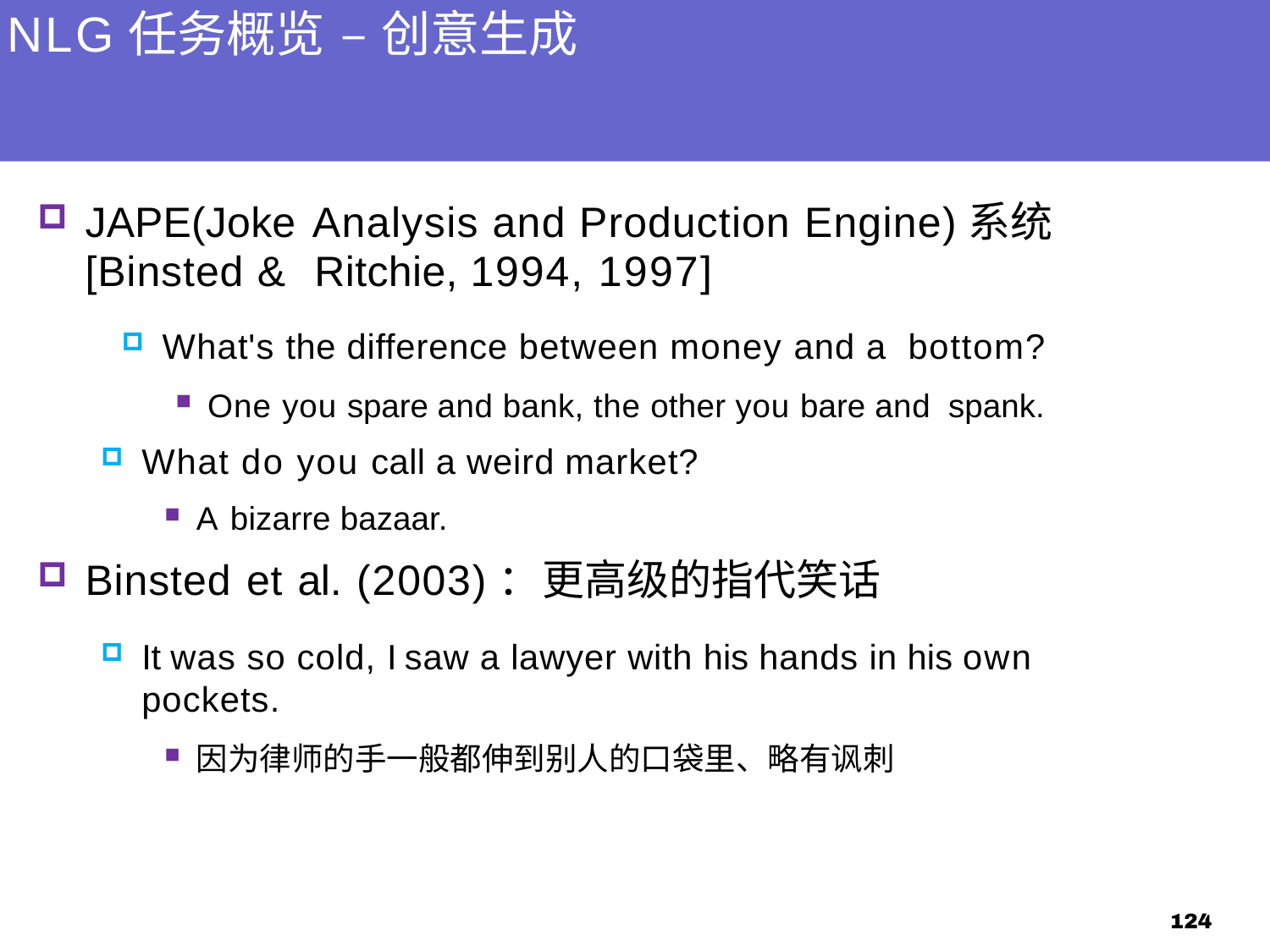

# NLG任务概览 – 创意生成
生成双关、笑话，示例：
JAPE(Joke Analysis and Production Engine)系统 [Binsted & Ritchie, 1994, 1997]
What's the difference between money and a  bottom?
One you spare and bank, the other you bare and spank.
What do you call a weird market?
A bizarre bazaar.
Binsted et al. (2003)：更高级的指代笑话
It was so cold, I saw a lawyer with his hands in his own  pockets.
因为律师的手一般都伸到别人的口袋里、略有讽刺
124